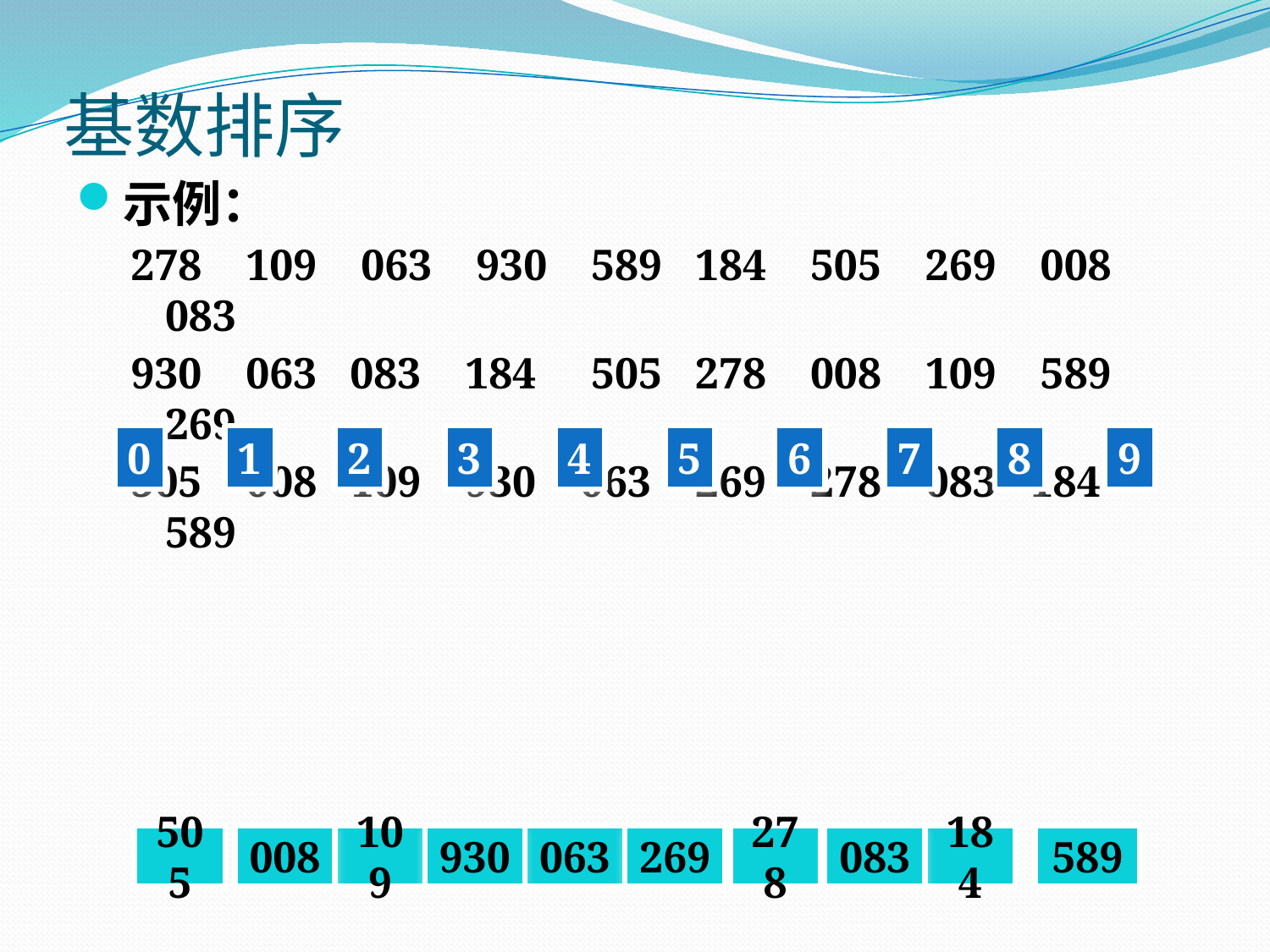

# 基数排序
示例：
278    109    063    930    589   184    505    269    008    083
930    063   083    184     505   278    008    109    589    269
505    008   109    930    063    269    278    083   184     589
0
1
2
3
4
5
6
7
8
9
505
008
109
930
063
269
278
083
184
589